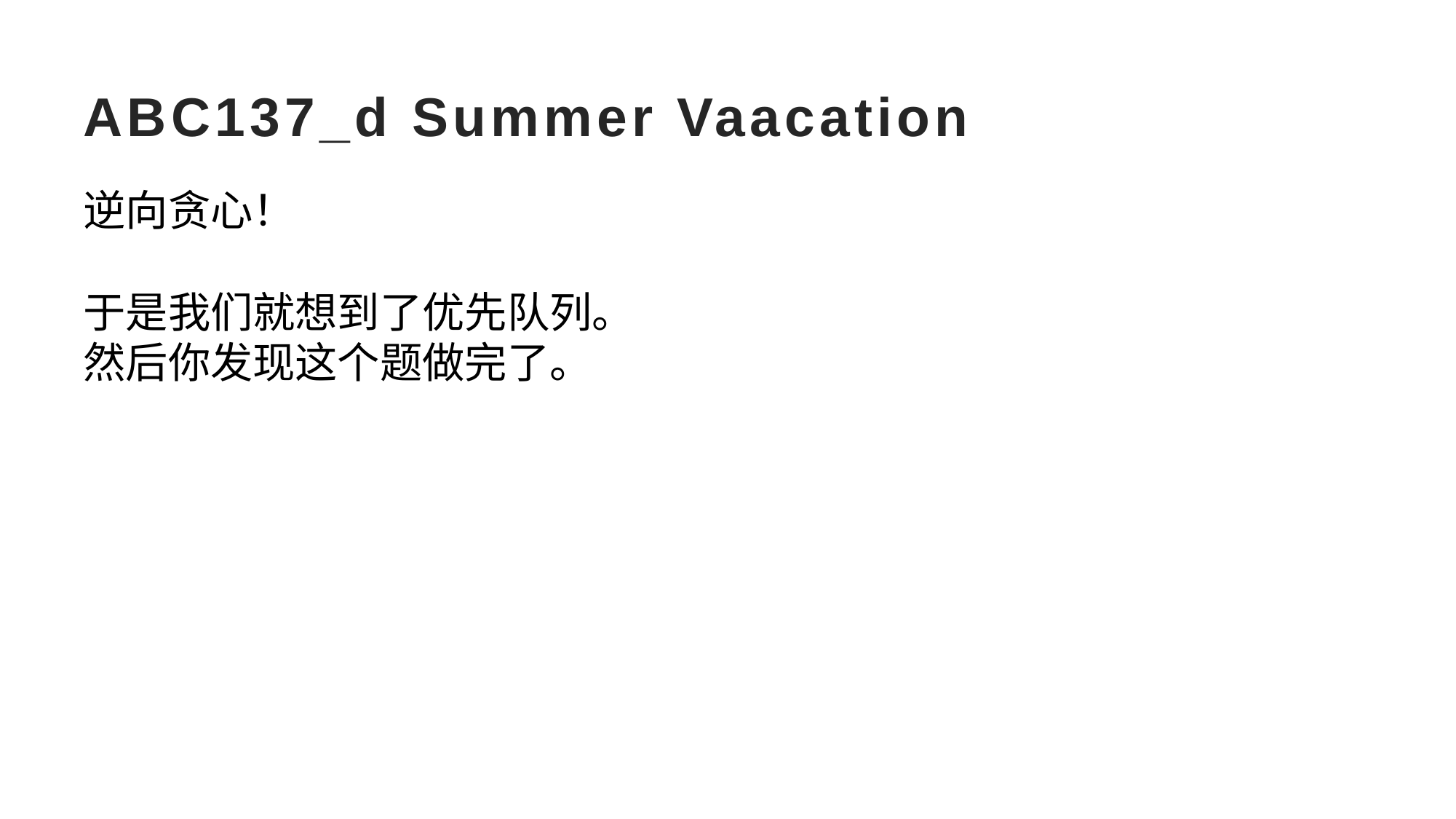

逆向贪心！

于是我们就想到了优先队列。
然后你发现这个题做完了。
# ABC137_d Summer Vaacation